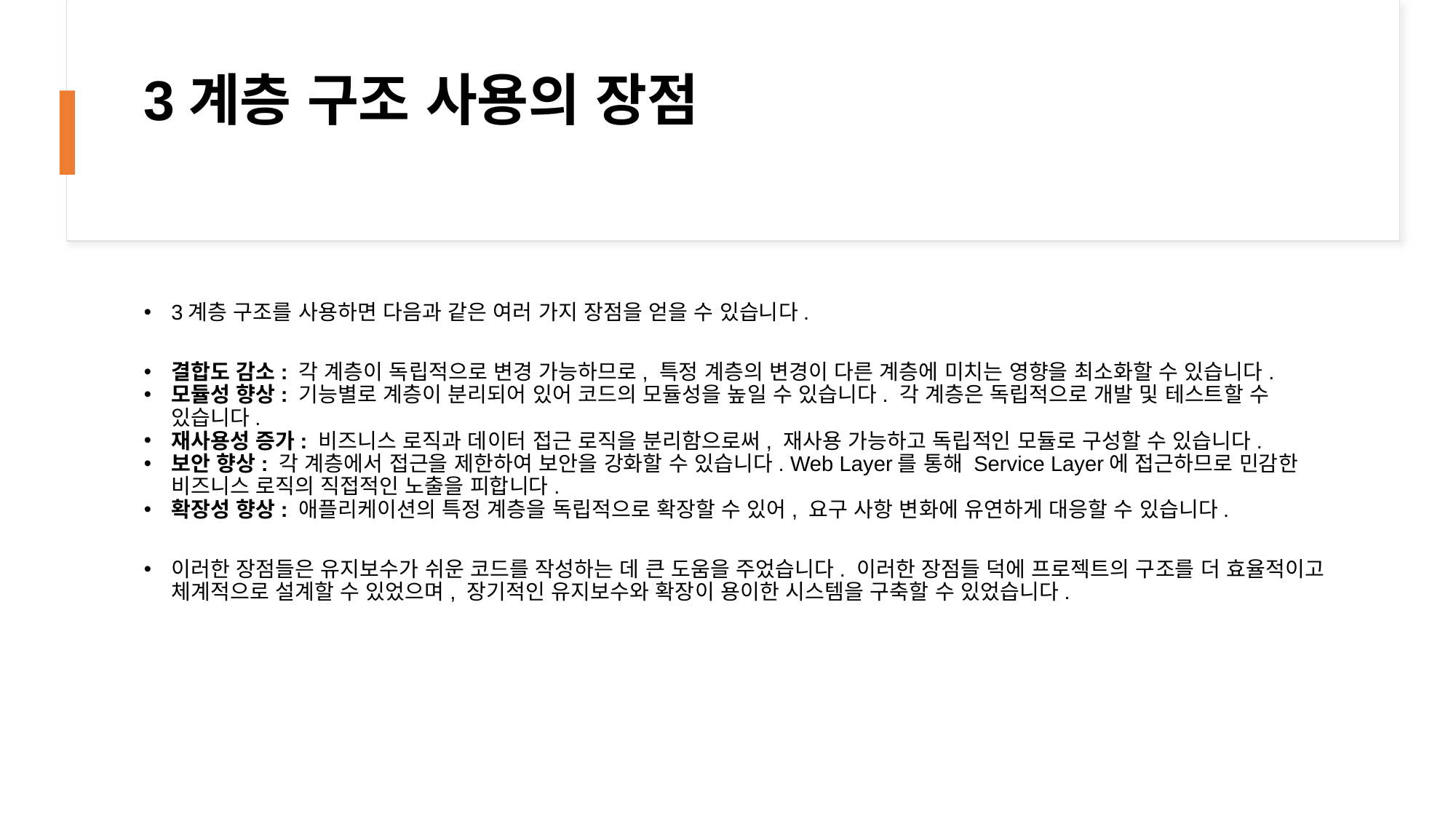

# 3계층 구조 사용의 장점

3계층 구조를 사용하면 다음과 같은 여러 가지 장점을 얻을 수 있습니다.
결합도 감소: 각 계층이 독립적으로 변경 가능하므로, 특정 계층의 변경이 다른 계층에 미치는 영향을 최소화할 수 있습니다.
모듈성 향상: 기능별로 계층이 분리되어 있어 코드의 모듈성을 높일 수 있습니다. 각 계층은 독립적으로 개발 및 테스트할 수 있습니다.
재사용성 증가: 비즈니스 로직과 데이터 접근 로직을 분리함으로써, 재사용 가능하고 독립적인 모듈로 구성할 수 있습니다.
보안 향상: 각 계층에서 접근을 제한하여 보안을 강화할 수 있습니다. Web Layer를 통해 Service Layer에 접근하므로 민감한 비즈니스 로직의 직접적인 노출을 피합니다.
확장성 향상: 애플리케이션의 특정 계층을 독립적으로 확장할 수 있어, 요구 사항 변화에 유연하게 대응할 수 있습니다.
이러한 장점들은 유지보수가 쉬운 코드를 작성하는 데 큰 도움을 주었습니다. 이러한 장점들 덕에 프로젝트의 구조를 더 효율적이고 체계적으로 설계할 수 있었으며, 장기적인 유지보수와 확장이 용이한 시스템을 구축할 수 있었습니다.